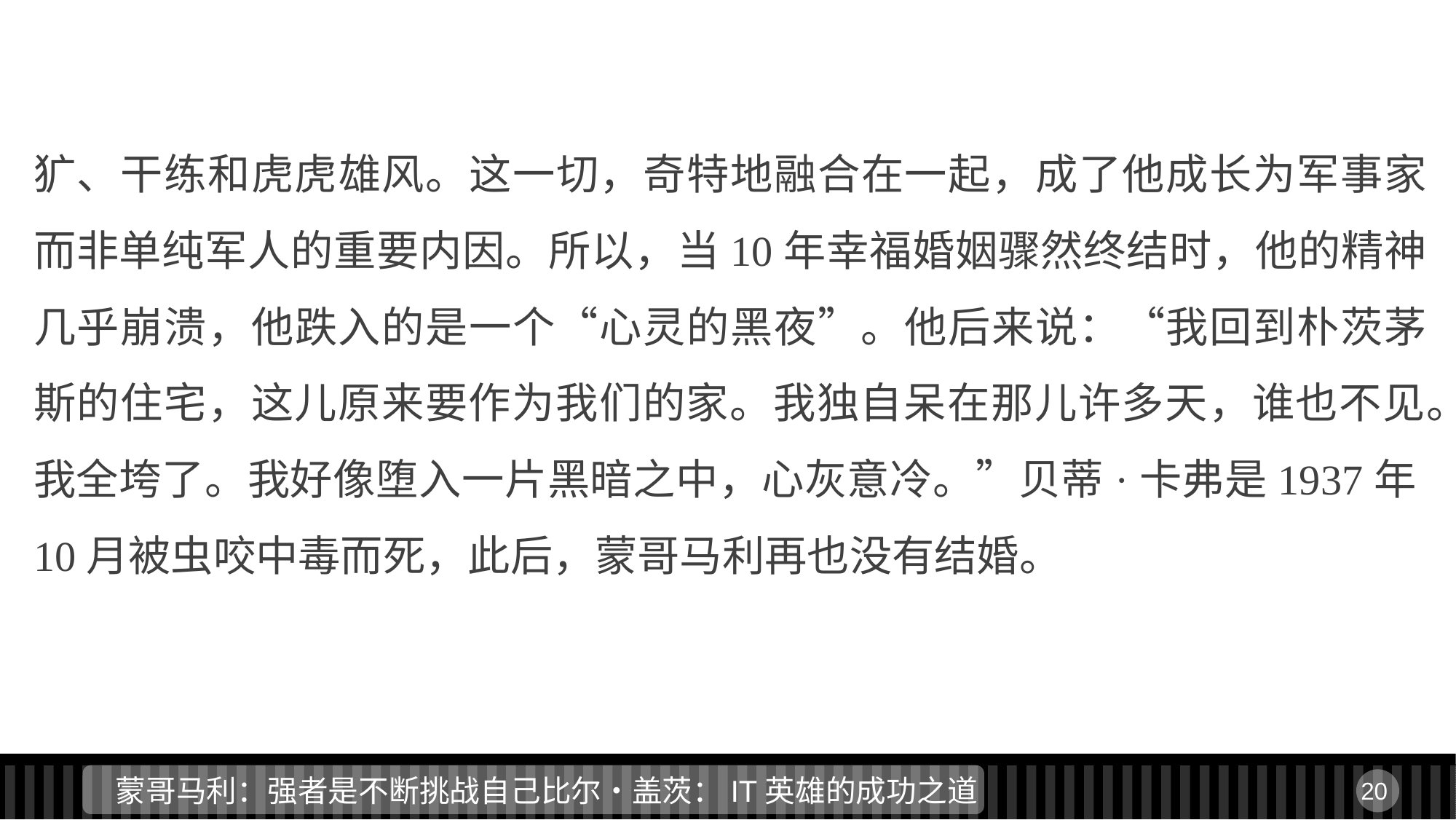

犷、干练和虎虎雄风。这一切，奇特地融合在一起，成了他成长为军事家而非单纯军人的重要内因。所以，当10年幸福婚姻骤然终结时，他的精神几乎崩溃，他跌入的是一个“心灵的黑夜”。他后来说：“我回到朴茨茅斯的住宅，这儿原来要作为我们的家。我独自呆在那儿许多天，谁也不见。我全垮了。我好像堕入一片黑暗之中，心灰意冷。”贝蒂·卡弗是1937年10月被虫咬中毒而死，此后，蒙哥马利再也没有结婚。